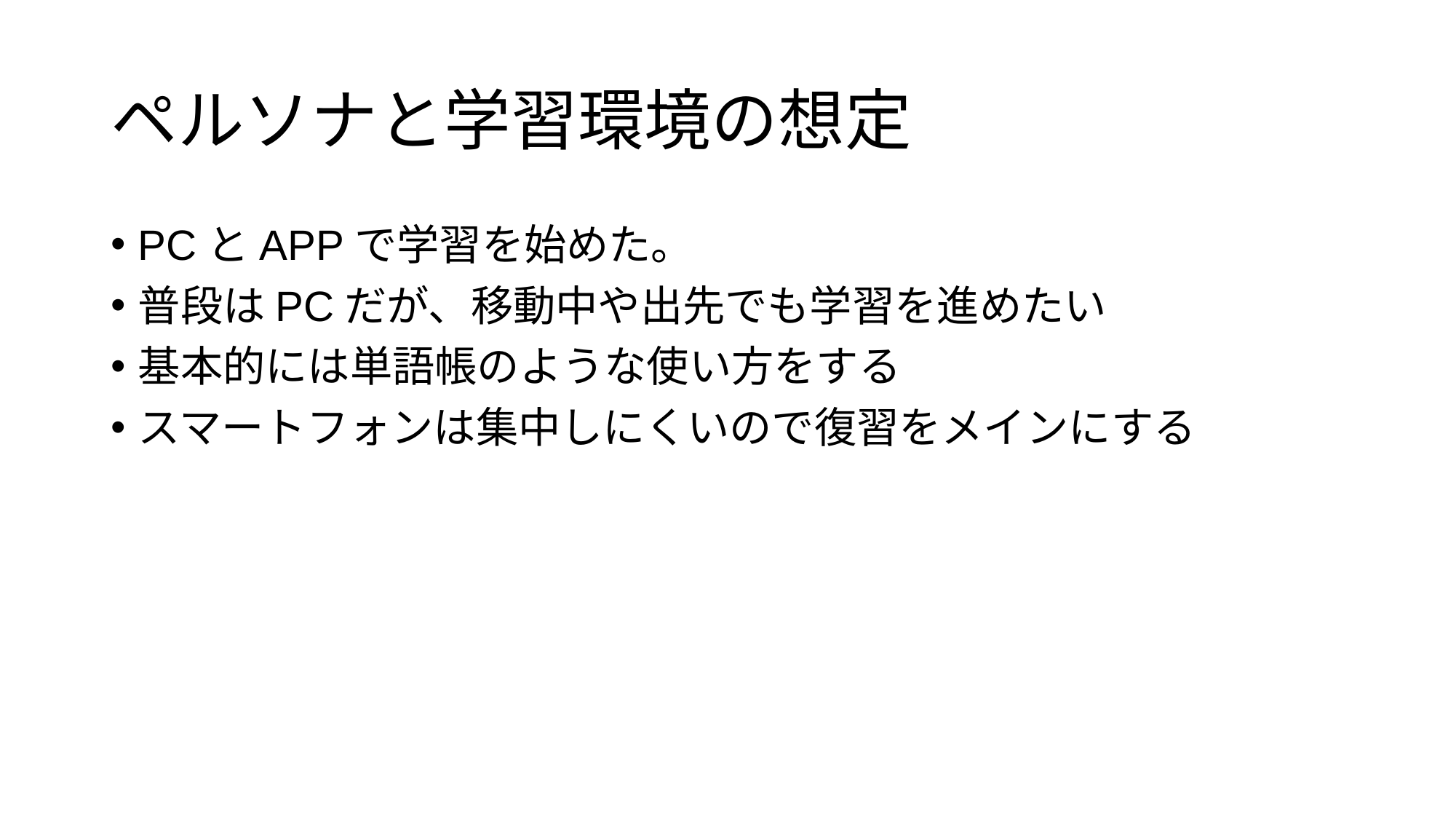

# ペルソナと学習環境の想定
PCとAPPで学習を始めた。
普段はPCだが、移動中や出先でも学習を進めたい
基本的には単語帳のような使い方をする
スマートフォンは集中しにくいので復習をメインにする